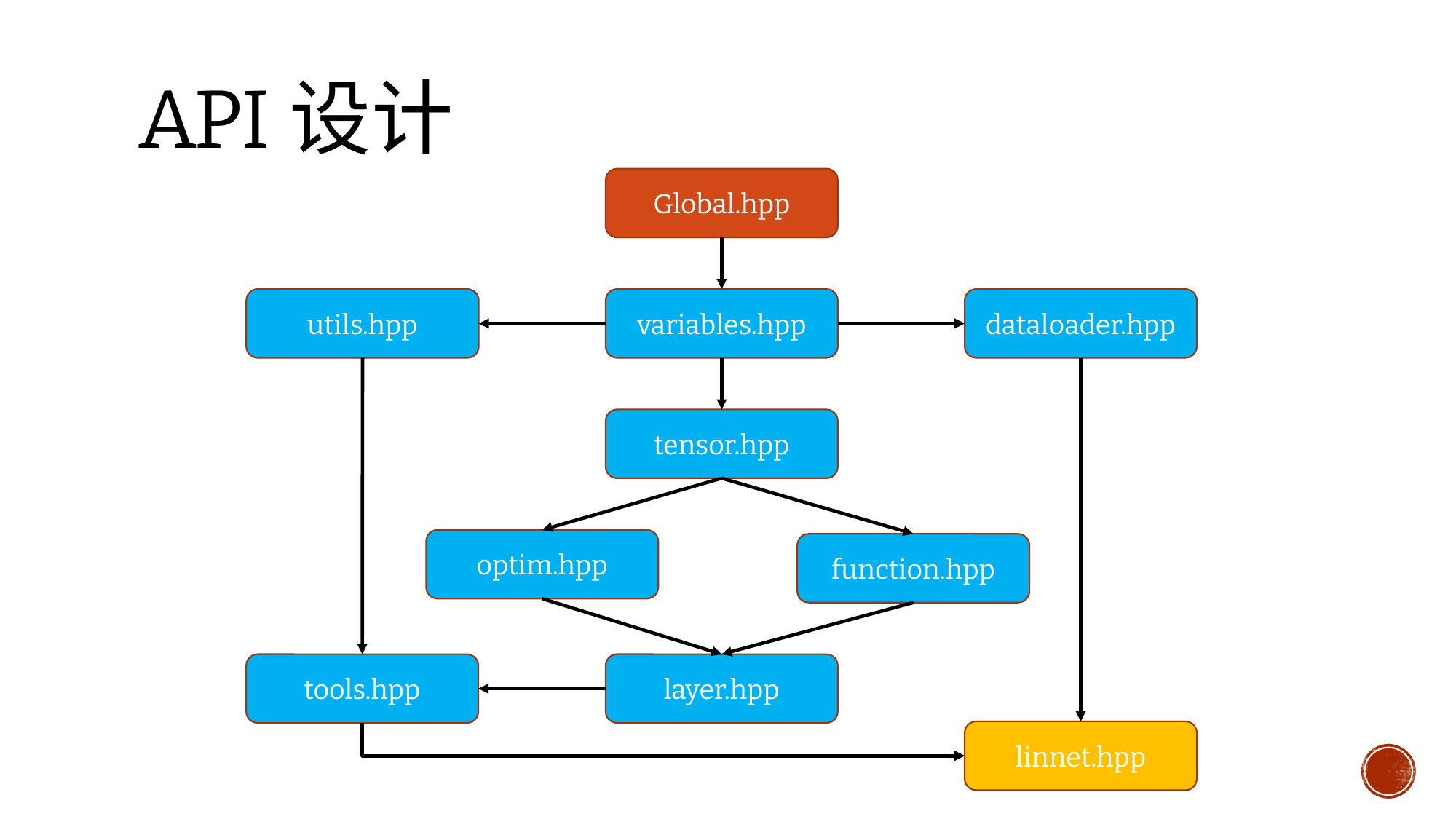

# API设计
Global.hpp
utils.hpp
variables.hpp
dataloader.hpp
tensor.hpp
optim.hpp
function.hpp
tools.hpp
layer.hpp
linnet.hpp